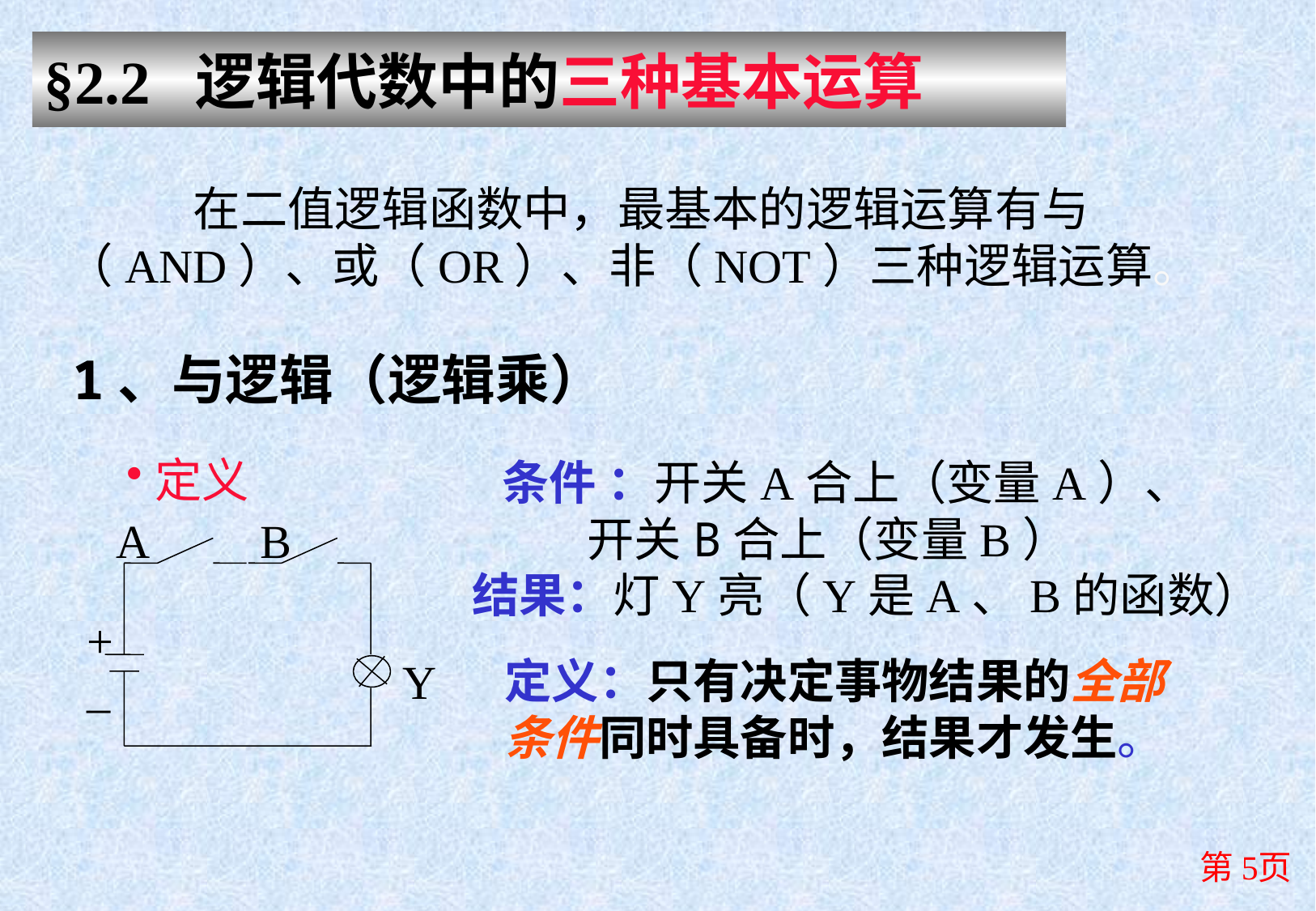

§2.2  逻辑代数中的三种基本运算
           在二值逻辑函数中，最基本的逻辑运算有与（AND）、或（OR）、非（NOT）三种逻辑运算。
1、与逻辑（逻辑乘）
定义
条件 ：开关A合上（变量A）、
       开关B合上（变量B）
A
B

+
Y
_

结果：灯Y亮（Y是A、B的函数）
定义：只有决定事物结果的全部条件同时具备时，结果才发生。
第5页